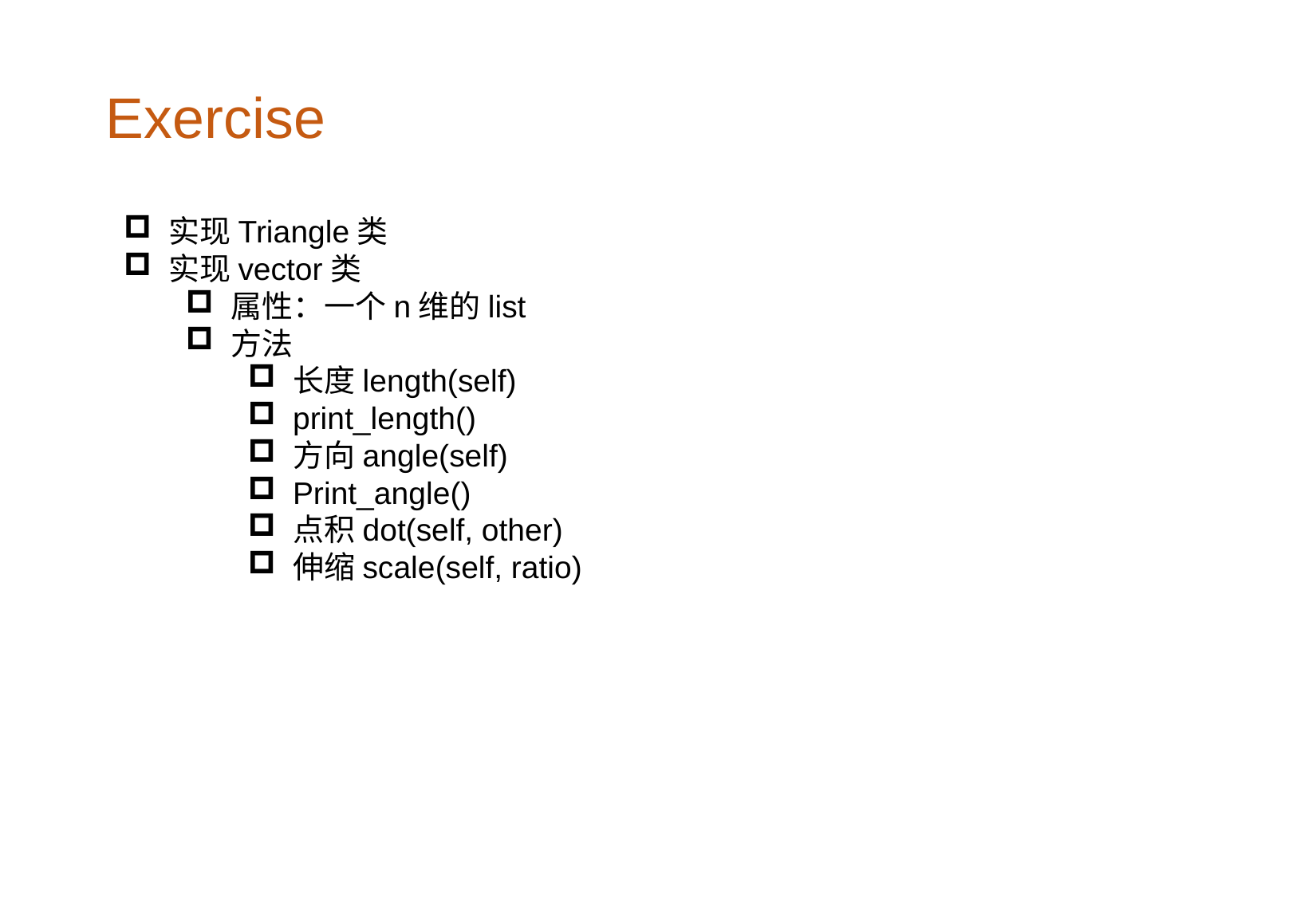

Exercise
实现Triangle类
实现vector类
属性：一个n维的list
方法
长度length(self)
print_length()
方向angle(self)
Print_angle()
点积dot(self, other)
伸缩scale(self, ratio)